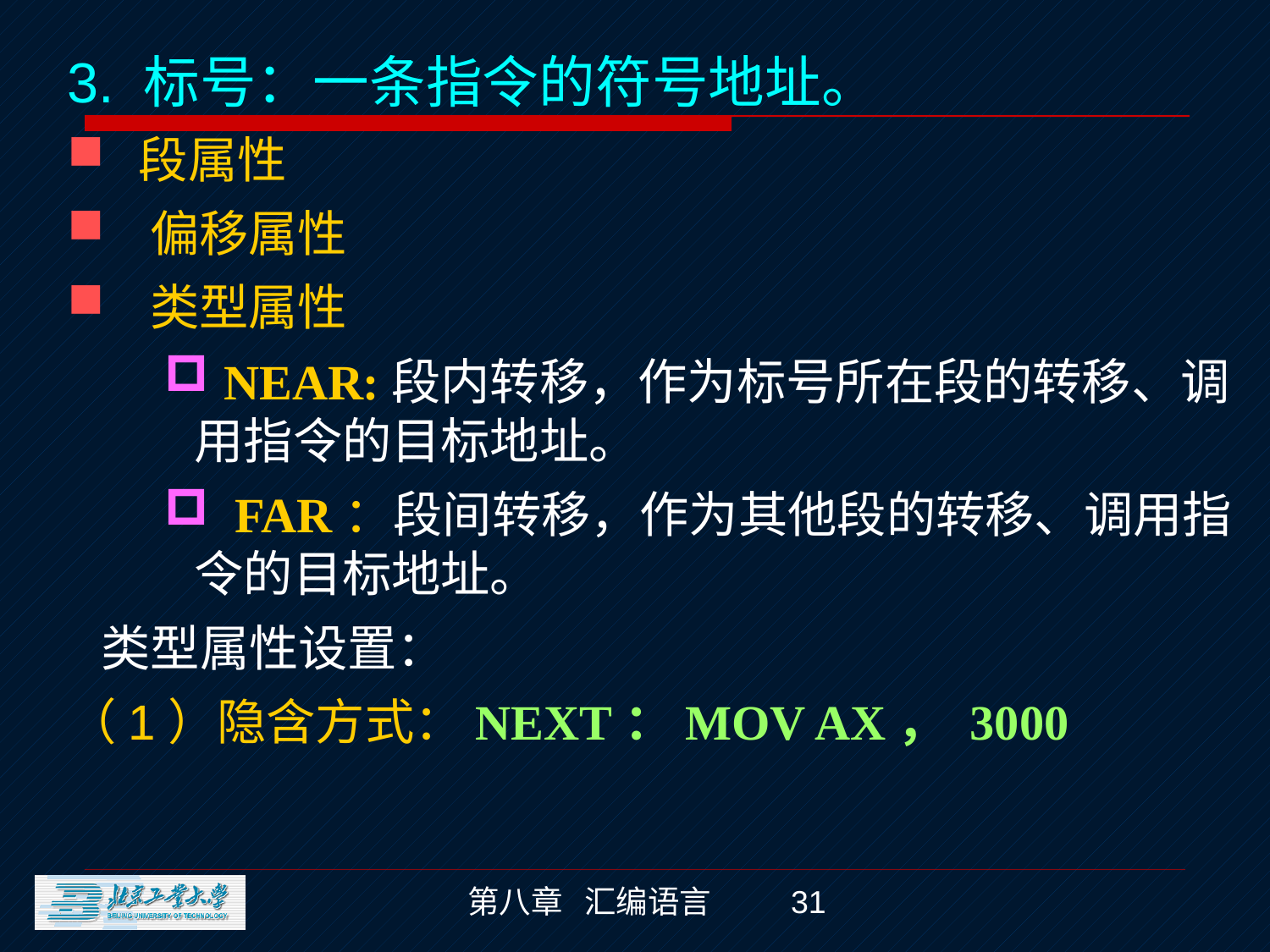

3. 标号：一条指令的符号地址。
  段属性
   偏移属性
   类型属性
 NEAR:段内转移，作为标号所在段的转移、调用指令的目标地址。
  FAR：段间转移，作为其他段的转移、调用指令的目标地址。
  类型属性设置：
（1）隐含方式：NEXT：MOV AX， 3000